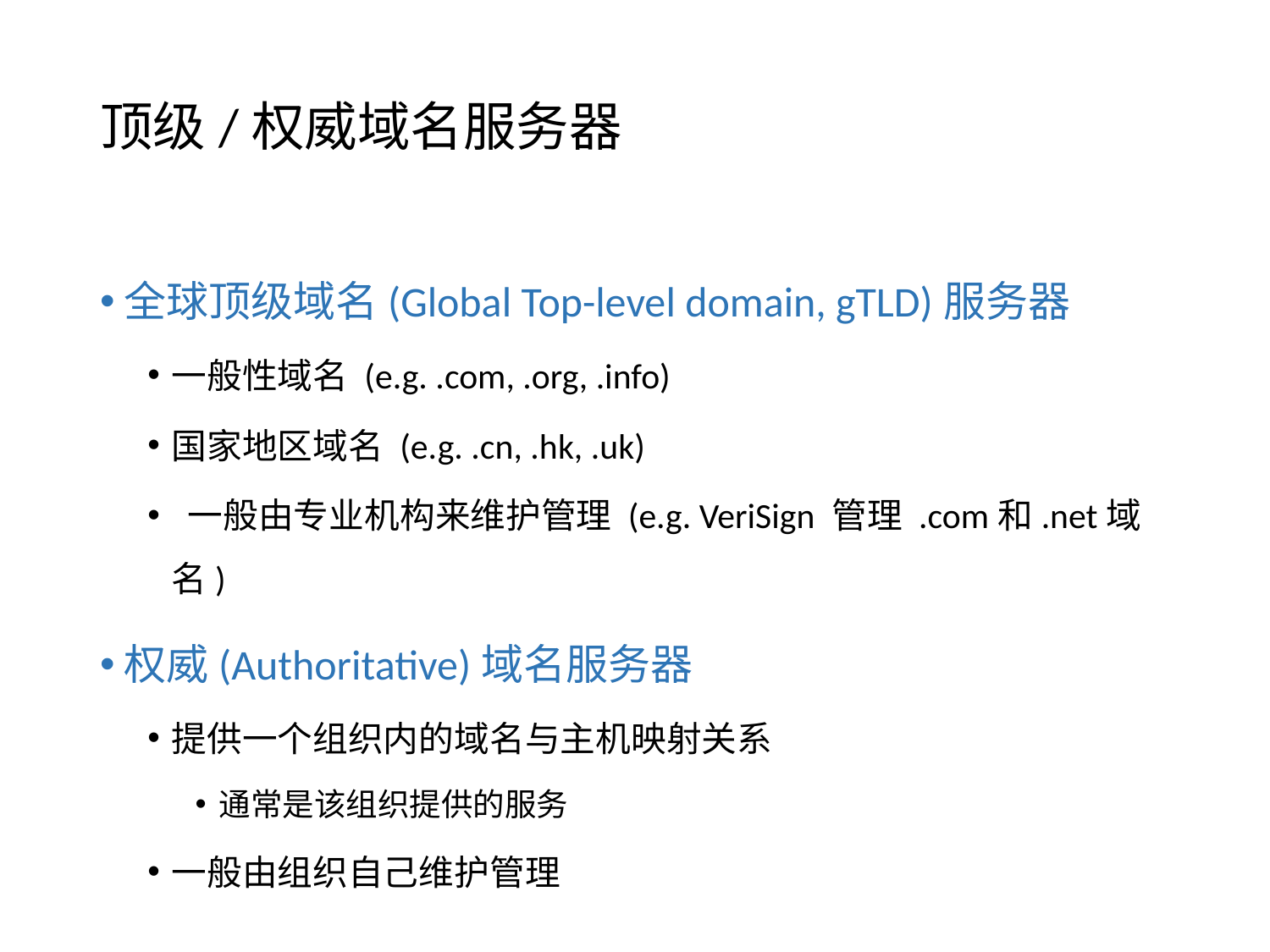

# 顶级/权威域名服务器
全球顶级域名(Global Top-level domain, gTLD)服务器
一般性域名 (e.g. .com, .org, .info)
国家地区域名 (e.g. .cn, .hk, .uk)
 一般由专业机构来维护管理 (e.g. VeriSign 管理 .com和.net域名)
权威(Authoritative)域名服务器
提供一个组织内的域名与主机映射关系
通常是该组织提供的服务
一般由组织自己维护管理
8